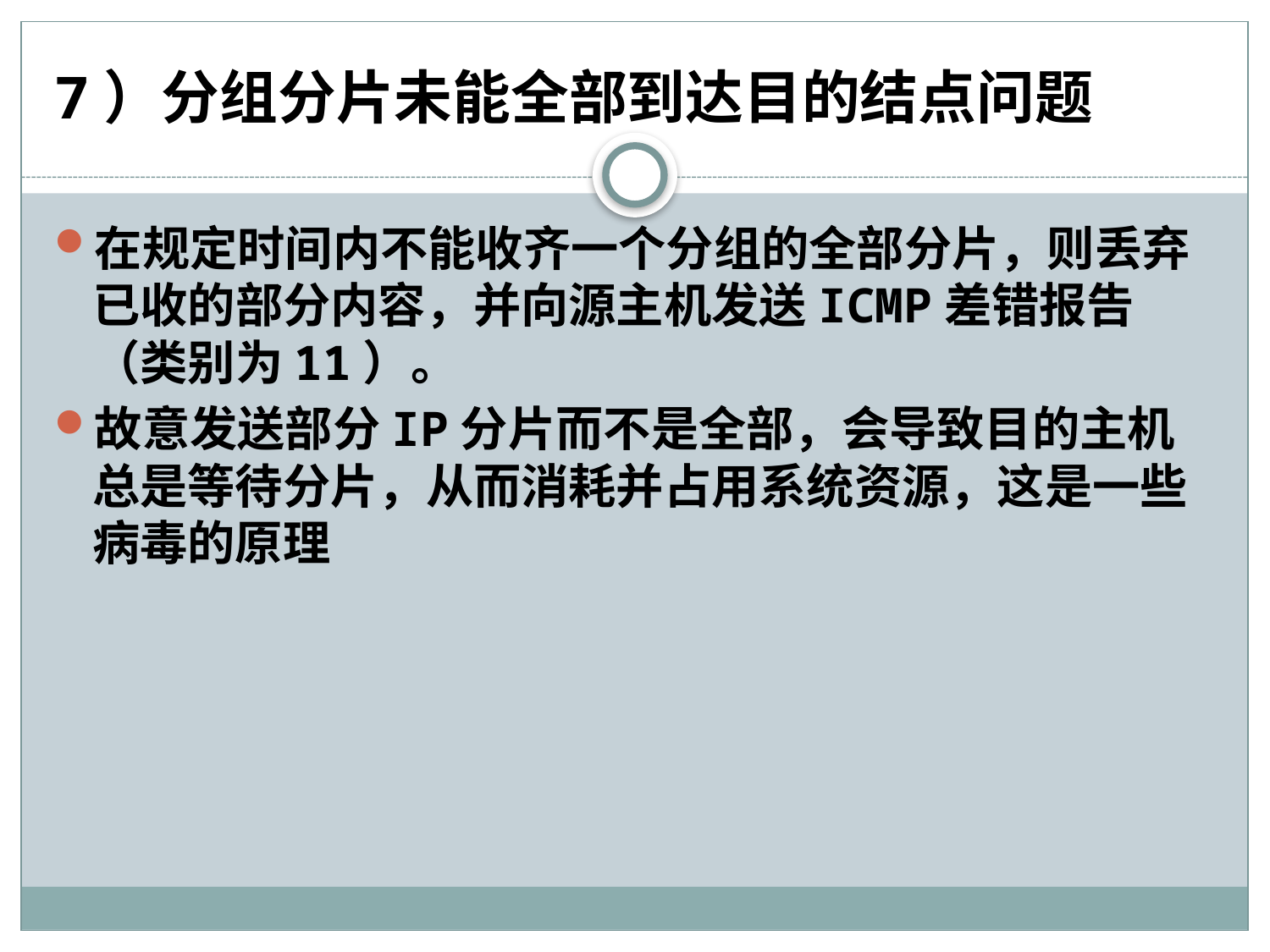

# 7）分组分片未能全部到达目的结点问题
在规定时间内不能收齐一个分组的全部分片，则丢弃已收的部分内容，并向源主机发送ICMP差错报告（类别为11）。
故意发送部分IP分片而不是全部，会导致目的主机总是等待分片，从而消耗并占用系统资源，这是一些病毒的原理